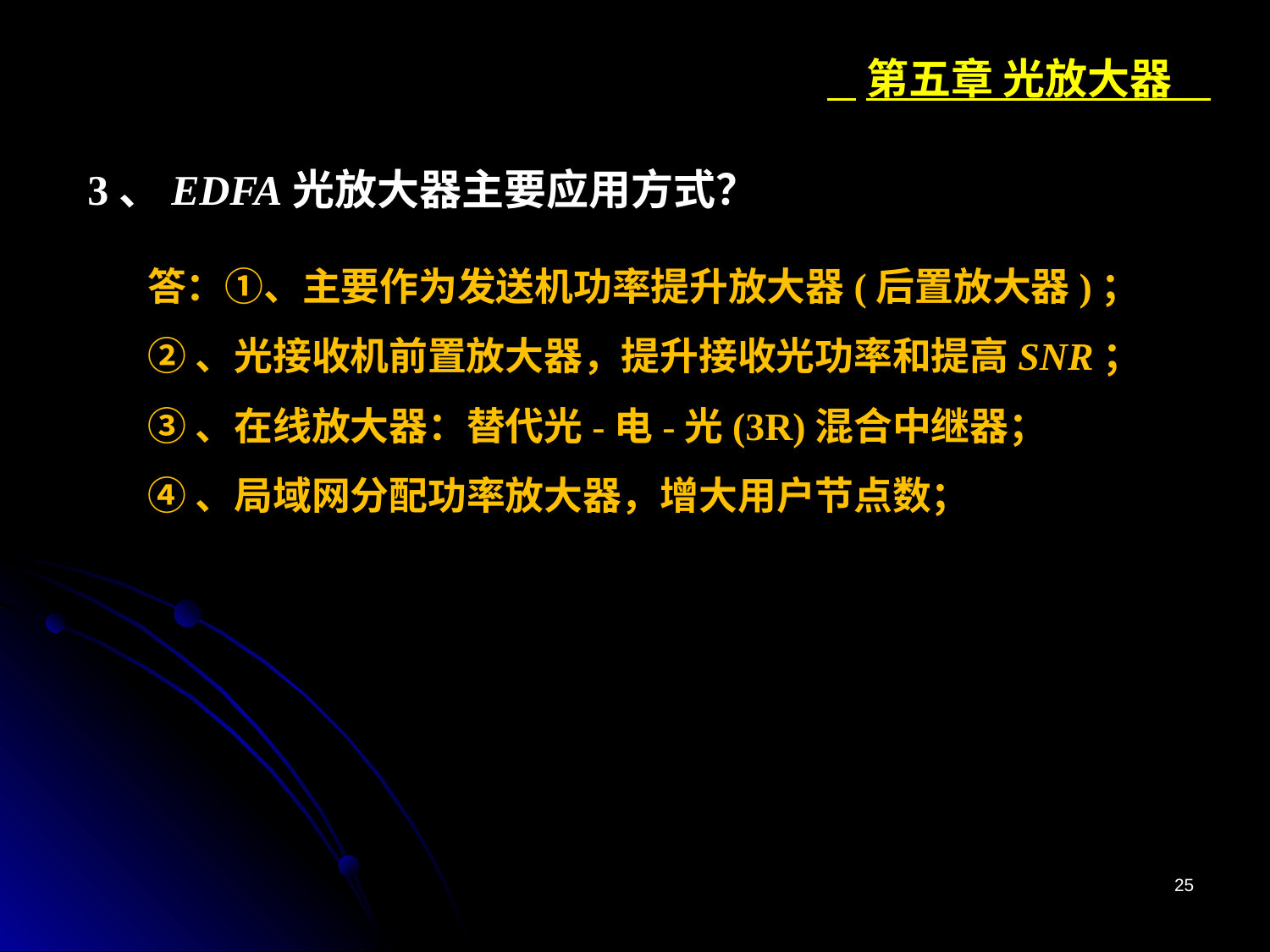

第五章 光放大器
3、EDFA光放大器主要应用方式？
答：①、主要作为发送机功率提升放大器(后置放大器)；
②、光接收机前置放大器，提升接收光功率和提高SNR；
③、在线放大器：替代光-电-光(3R)混合中继器；
④、局域网分配功率放大器，增大用户节点数；

25